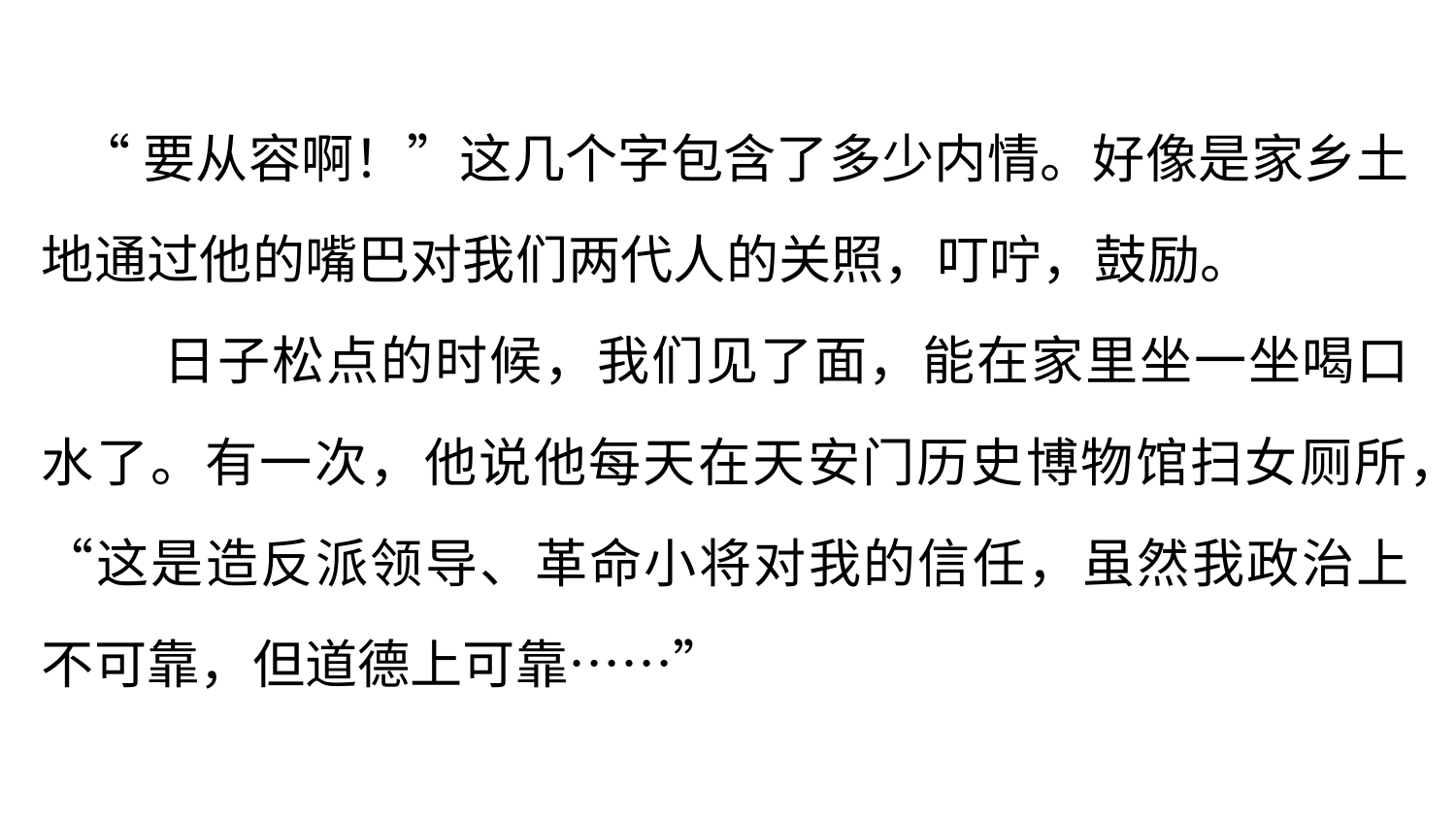

“要从容啊！”这几个字包含了多少内情。好像是家乡土地通过他的嘴巴对我们两代人的关照，叮咛，鼓励。
        日子松点的时候，我们见了面，能在家里坐一坐喝口水了。有一次，他说他每天在天安门历史博物馆扫女厕所，“这是造反派领导、革命小将对我的信任，虽然我政治上不可靠，但道德上可靠……”